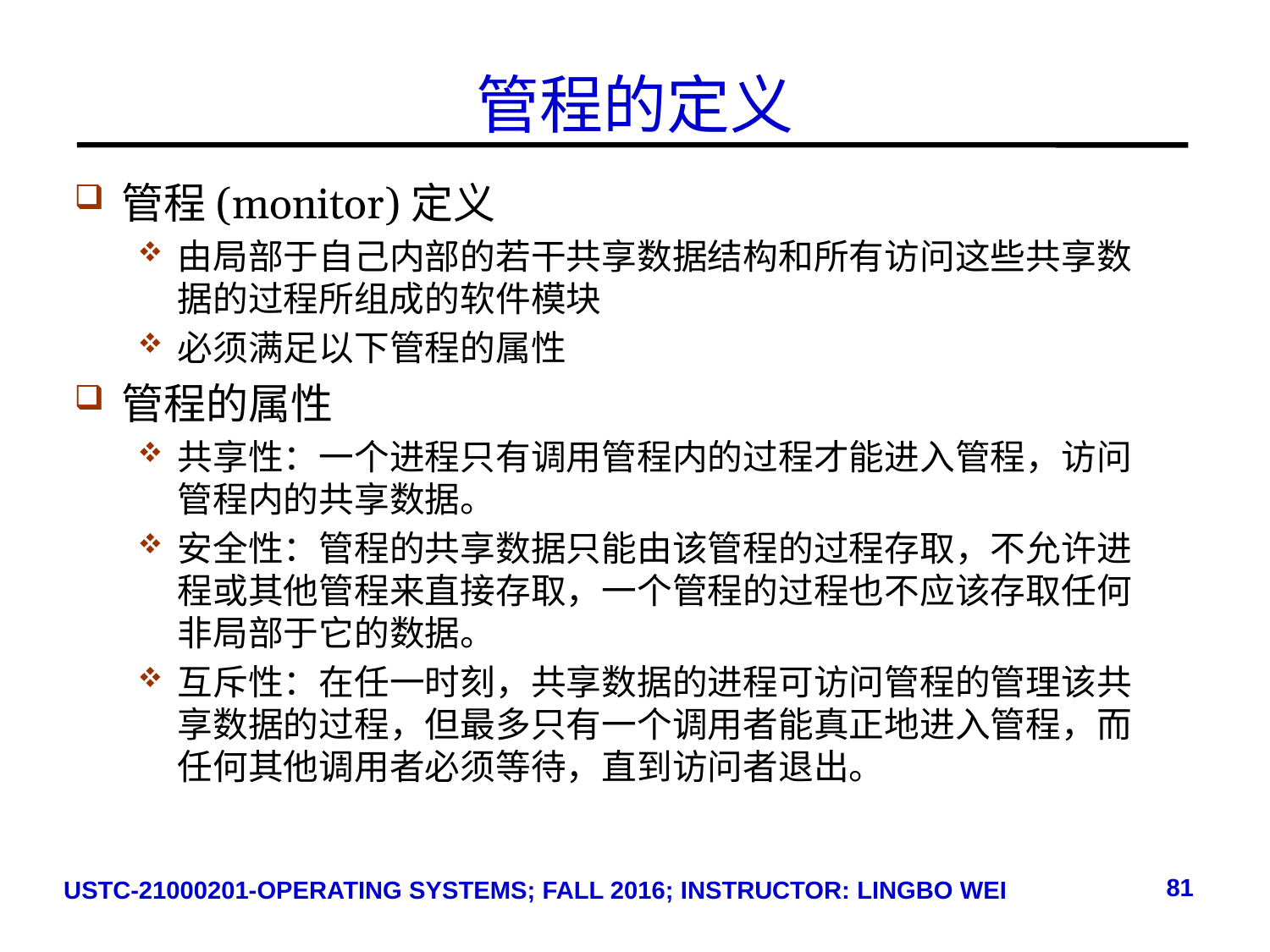

# 管程的定义
管程(monitor)定义
由局部于自己内部的若干共享数据结构和所有访问这些共享数据的过程所组成的软件模块
必须满足以下管程的属性
管程的属性
共享性：一个进程只有调用管程内的过程才能进入管程，访问管程内的共享数据。
安全性：管程的共享数据只能由该管程的过程存取，不允许进程或其他管程来直接存取，一个管程的过程也不应该存取任何非局部于它的数据。
互斥性：在任一时刻，共享数据的进程可访问管程的管理该共享数据的过程，但最多只有一个调用者能真正地进入管程，而任何其他调用者必须等待，直到访问者退出。
81
USTC-21000201-OPERATING SYSTEMS; FALL 2016; INSTRUCTOR: LINGBO WEI